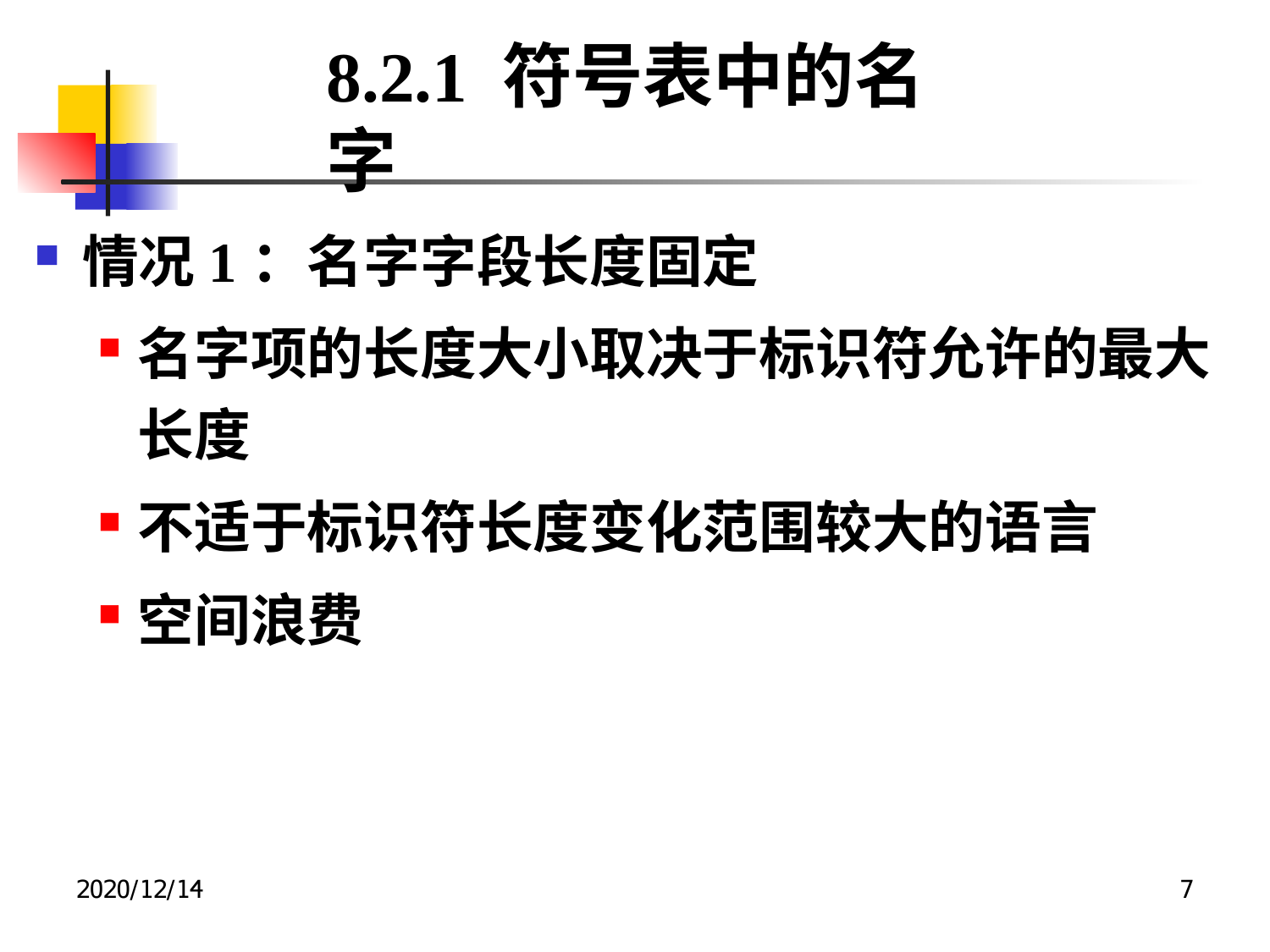

8.2.1 符号表中的名字
情况1：名字字段长度固定
名字项的长度大小取决于标识符允许的最大长度
不适于标识符长度变化范围较大的语言
空间浪费
2020/12/14
7